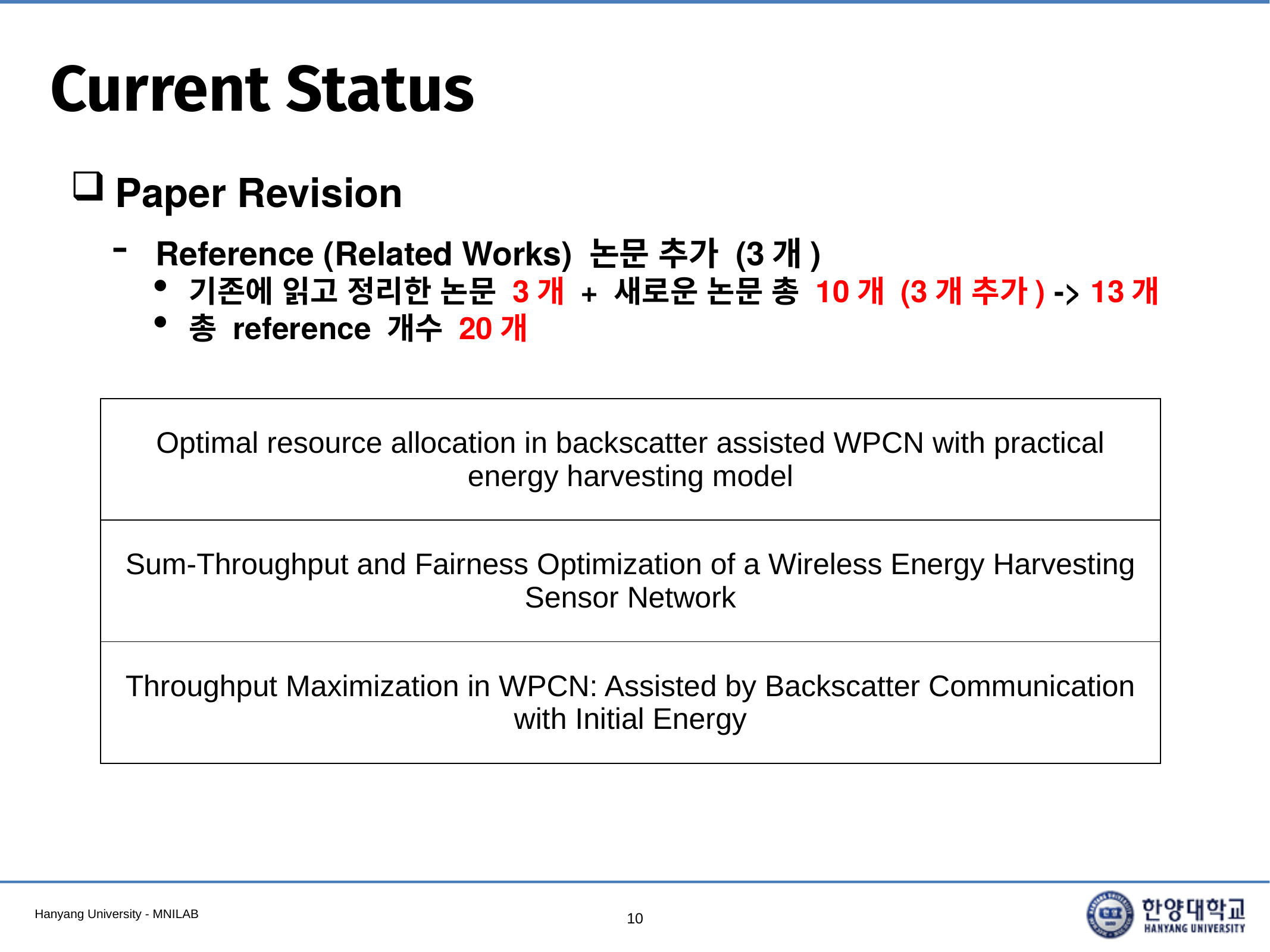

# Current Status
Paper Revision
Reference (Related Works) 논문 추가 (3개)
기존에 읽고 정리한 논문 3개 + 새로운 논문 총 10개 (3개 추가) -> 13개
총 reference 개수 20개
| Optimal resource allocation in backscatter assisted WPCN with practical energy harvesting model |
| --- |
| Sum-Throughput and Fairness Optimization of a Wireless Energy Harvesting Sensor Network |
| Throughput Maximization in WPCN: Assisted by Backscatter Communication with Initial Energy |
10